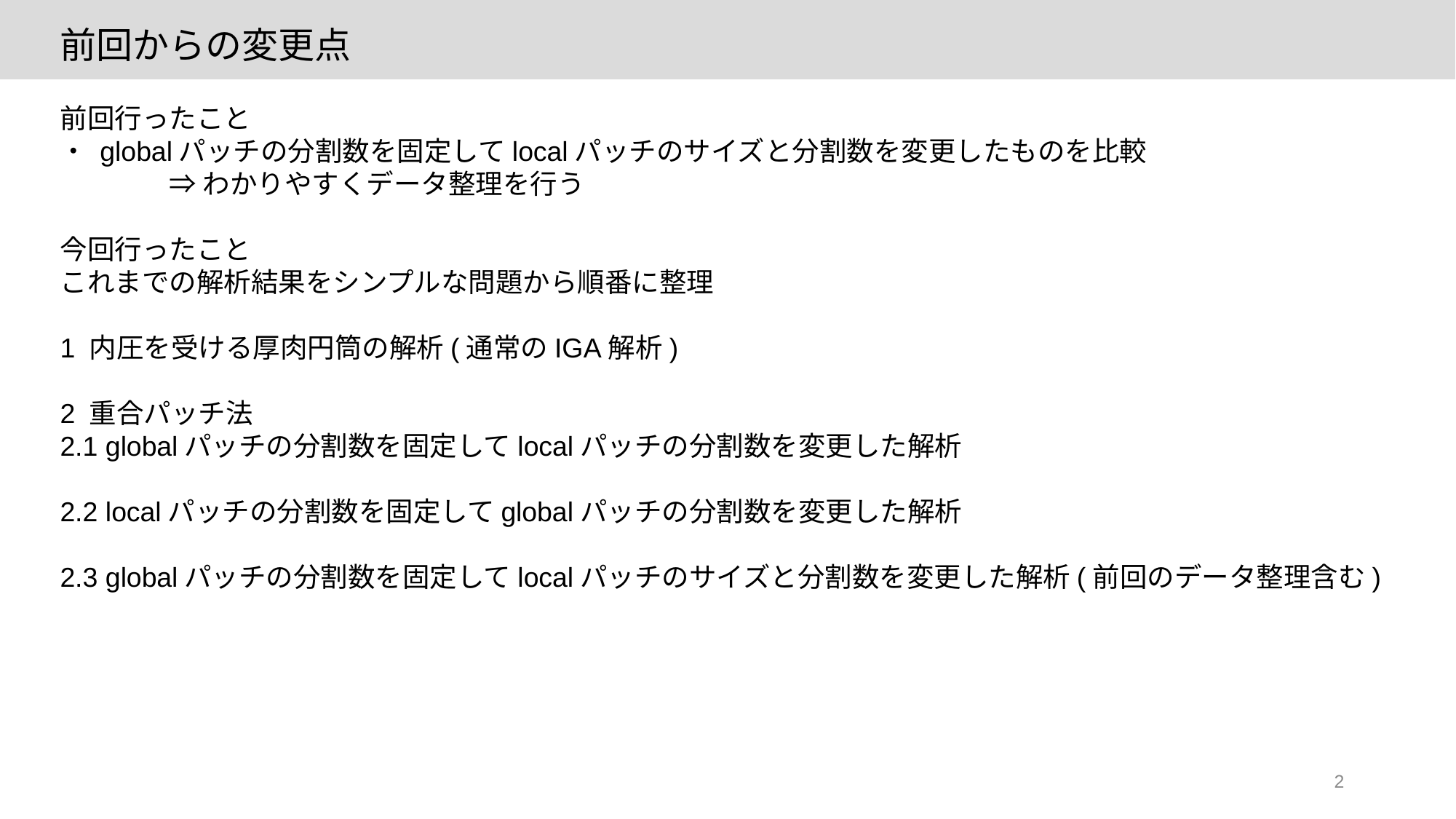

前回からの変更点
前回行ったこと
・ globalパッチの分割数を固定してlocalパッチのサイズと分割数を変更したものを比較
	⇒わかりやすくデータ整理を行う

今回行ったこと
これまでの解析結果をシンプルな問題から順番に整理

1 内圧を受ける厚肉円筒の解析(通常のIGA解析)

2 重合パッチ法
2.1 globalパッチの分割数を固定してlocalパッチの分割数を変更した解析

2.2 localパッチの分割数を固定してglobalパッチの分割数を変更した解析

2.3 globalパッチの分割数を固定してlocalパッチのサイズと分割数を変更した解析(前回のデータ整理含む)
2